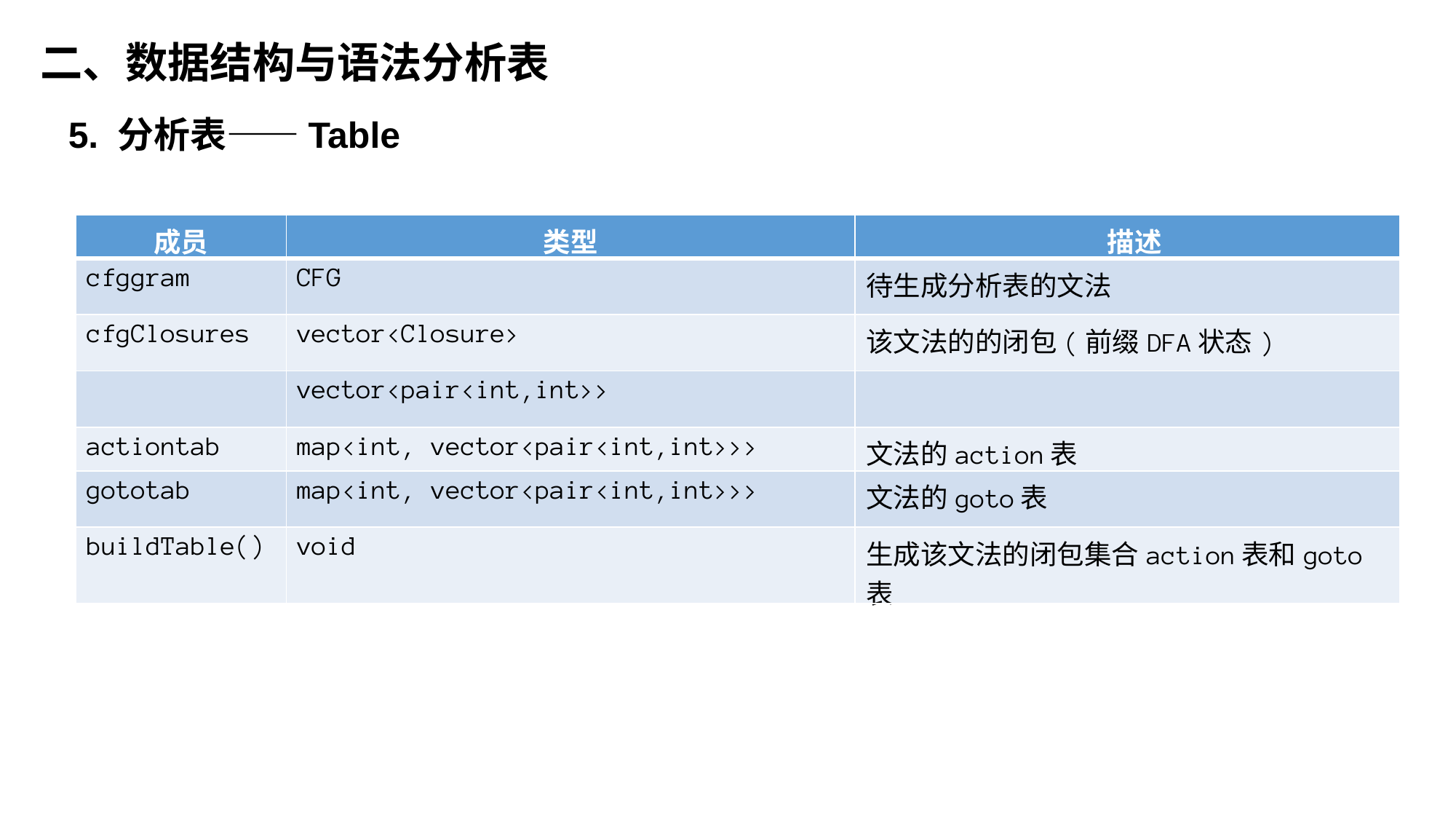

二、数据结构与语法分析表
5. 分析表——Table
| 成员 | 类型 | 描述 |
| --- | --- | --- |
| cfggram | CFG | 待生成分析表的文法 |
| cfgClosures | vector<Closure> | 该文法的的闭包(前缀DFA状态) |
|  | vector<pair<int,int>> |  |
| actiontab | map<int, vector<pair<int,int>>> | 文法的action表 |
| gototab | map<int, vector<pair<int,int>>> | 文法的goto表 |
| buildTable() | void | 生成该文法的闭包集合action表和goto表 |